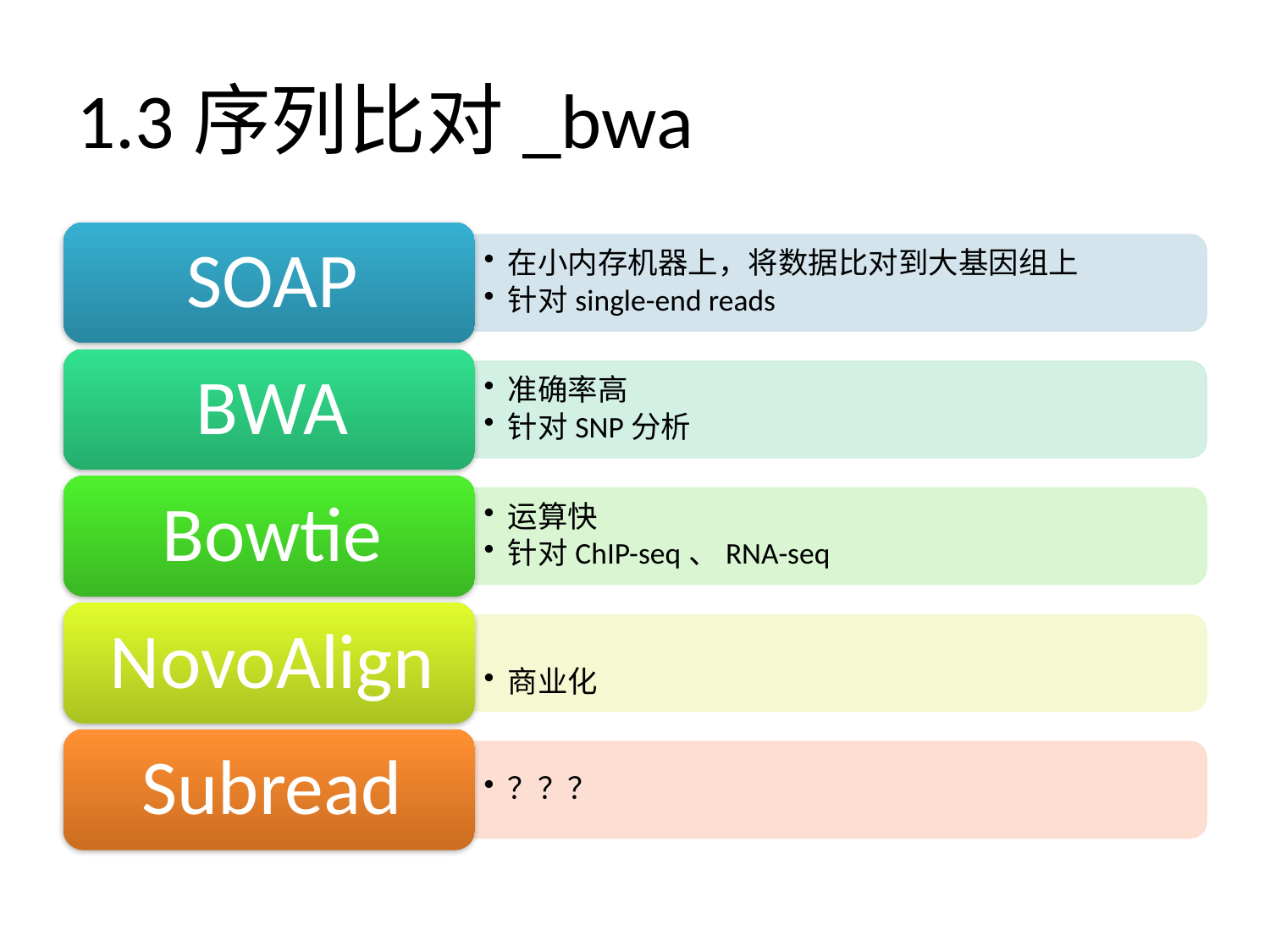

# 1.3序列比对_bwa
在小内存机器上，将数据比对到大基因组上
针对single-end reads
SOAP
准确率高
针对SNP分析
BWA
运算快
针对ChIP-seq、RNA-seq
Bowtie

商业化
NovoAlign
？？？
Subread